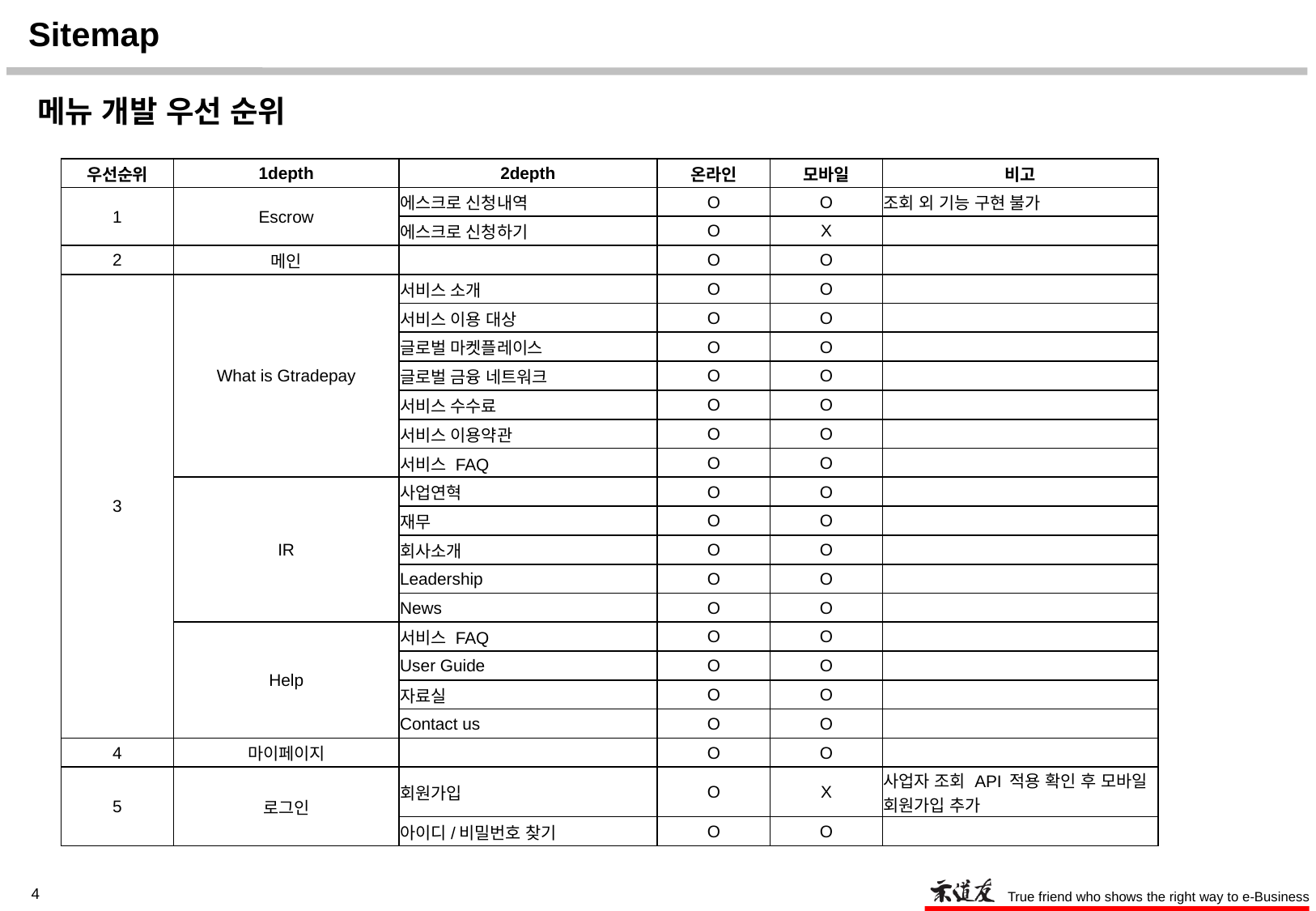

# Sitemap
메뉴 개발 우선 순위
| 우선순위 | 1depth | 2depth | 온라인 | 모바일 | 비고 |
| --- | --- | --- | --- | --- | --- |
| 1 | Escrow | 에스크로 신청내역 | O | O | 조회 외 기능 구현 불가 |
|  |  | 에스크로 신청하기 | O | X |  |
| 2 | 메인 |  | O | O |  |
| 3 | What is Gtradepay | 서비스 소개 | O | O |  |
|  |  | 서비스 이용 대상 | O | O |  |
|  |  | 글로벌 마켓플레이스 | O | O |  |
|  |  | 글로벌 금융 네트워크 | O | O |  |
|  |  | 서비스 수수료 | O | O |  |
|  |  | 서비스 이용약관 | O | O |  |
|  |  | 서비스 FAQ | O | O |  |
|  | IR | 사업연혁 | O | O |  |
|  |  | 재무 | O | O |  |
|  |  | 회사소개 | O | O |  |
|  |  | Leadership | O | O |  |
|  |  | News | O | O |  |
|  | Help | 서비스 FAQ | O | O |  |
|  |  | User Guide | O | O |  |
|  |  | 자료실 | O | O |  |
|  |  | Contact us | O | O |  |
| 4 | 마이페이지 |  | O | O |  |
| 5 | 로그인 | 회원가입 | O | X | 사업자 조회 API 적용 확인 후 모바일 회원가입 추가 |
|  |  | 아이디/비밀번호 찾기 | O | O |  |